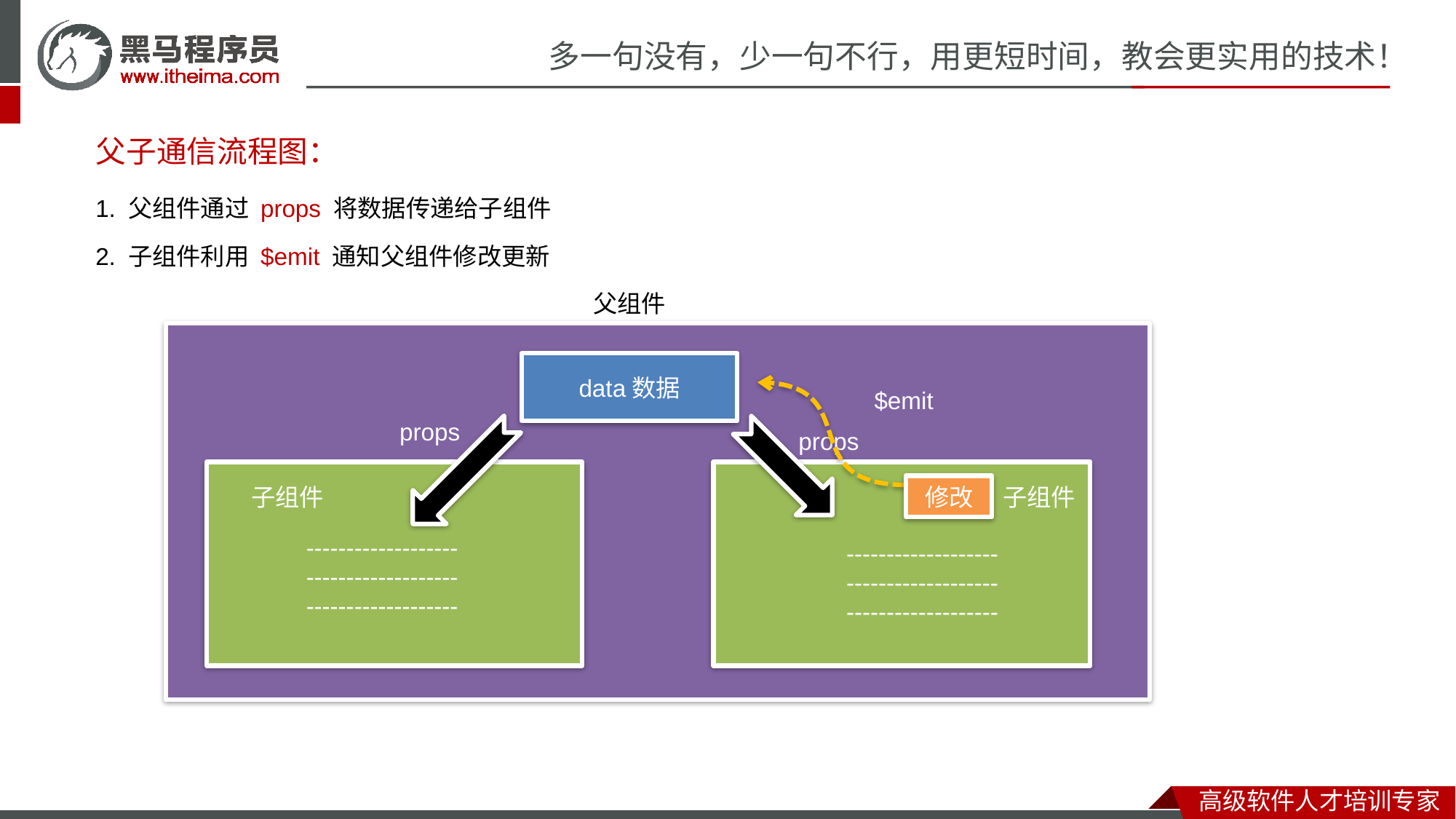

# 父子通信流程图：
1. 父组件通过 props 将数据传递给子组件
2. 子组件利用 $emit 通知父组件修改更新
父组件

data数据
$emit
props
props

修改
子组件
子组件
-------------------
-------------------
-------------------
-------------------
-------------------
-------------------